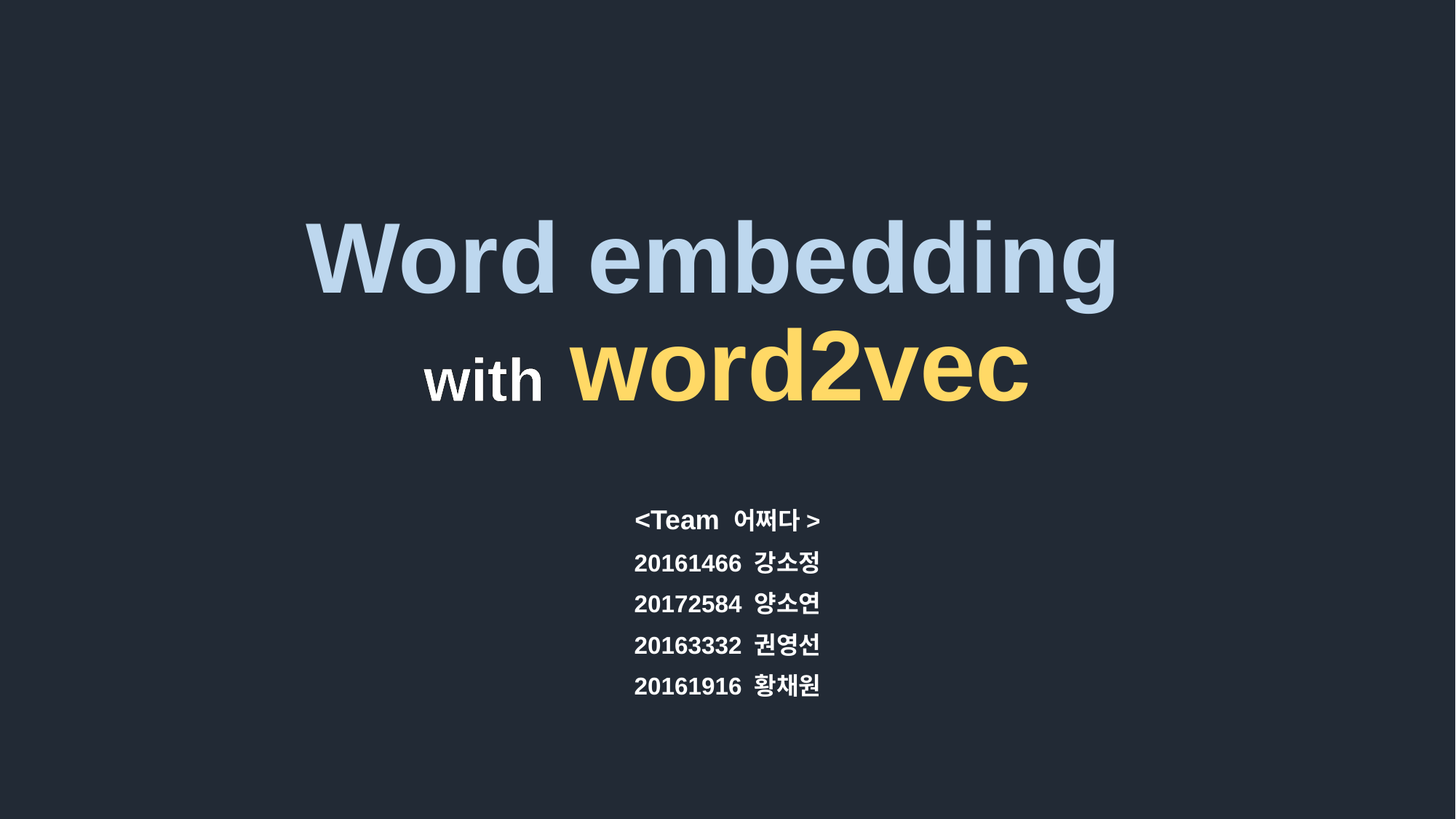

# Word embedding with word2vec
<Team 어쩌다>
20161466 강소정
20172584 양소연
20163332 권영선
20161916 황채원